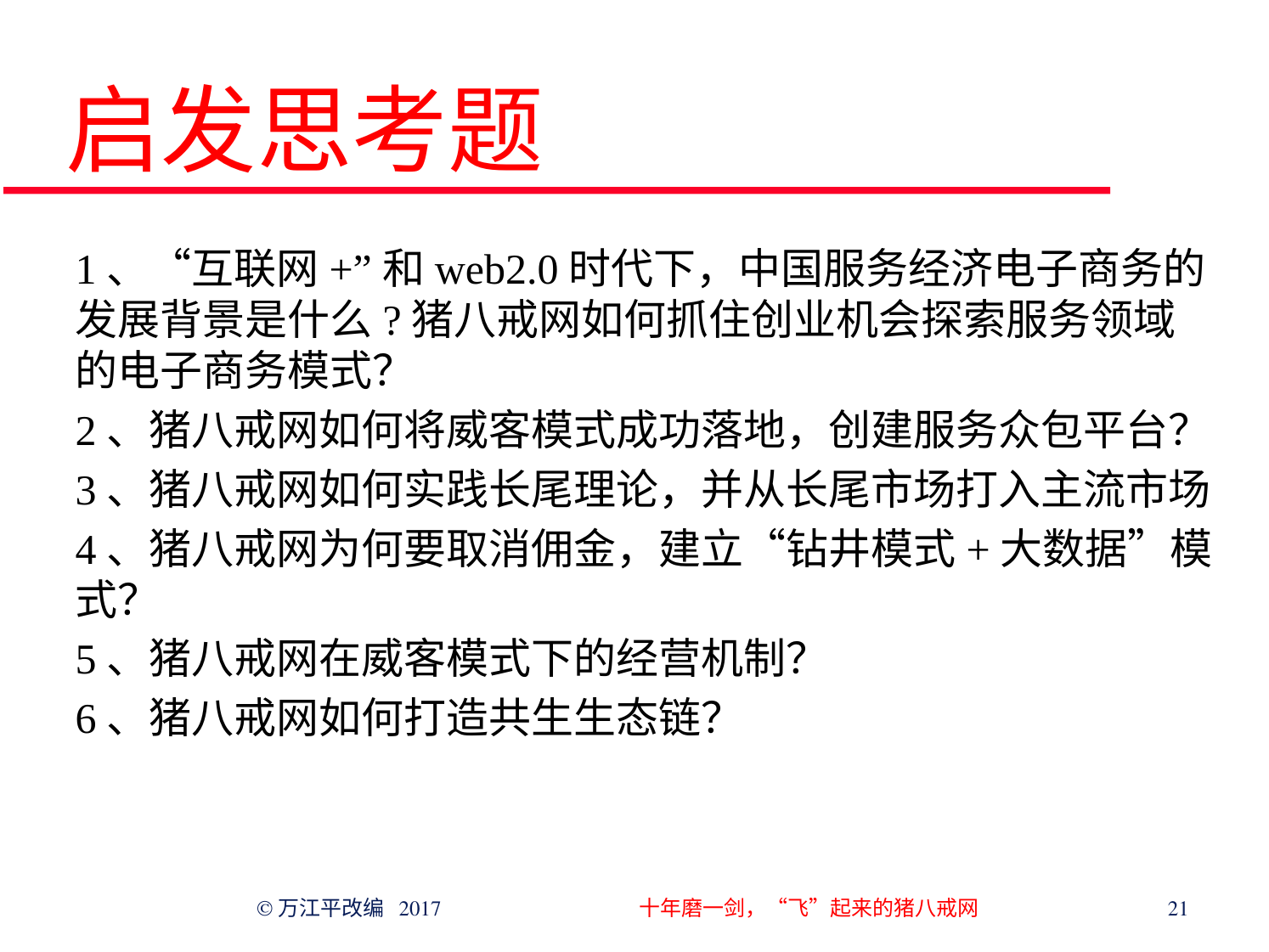

# 启发思考题
1、“互联网+”和web2.0时代下，中国服务经济电子商务的发展背景是什么?猪八戒网如何抓住创业机会探索服务领域的电子商务模式？
2、猪八戒网如何将威客模式成功落地，创建服务众包平台？
3、猪八戒网如何实践长尾理论，并从长尾市场打入主流市场
4、猪八戒网为何要取消佣金，建立“钻井模式+大数据”模式？
5、猪八戒网在威客模式下的经营机制？
6、猪八戒网如何打造共生生态链？